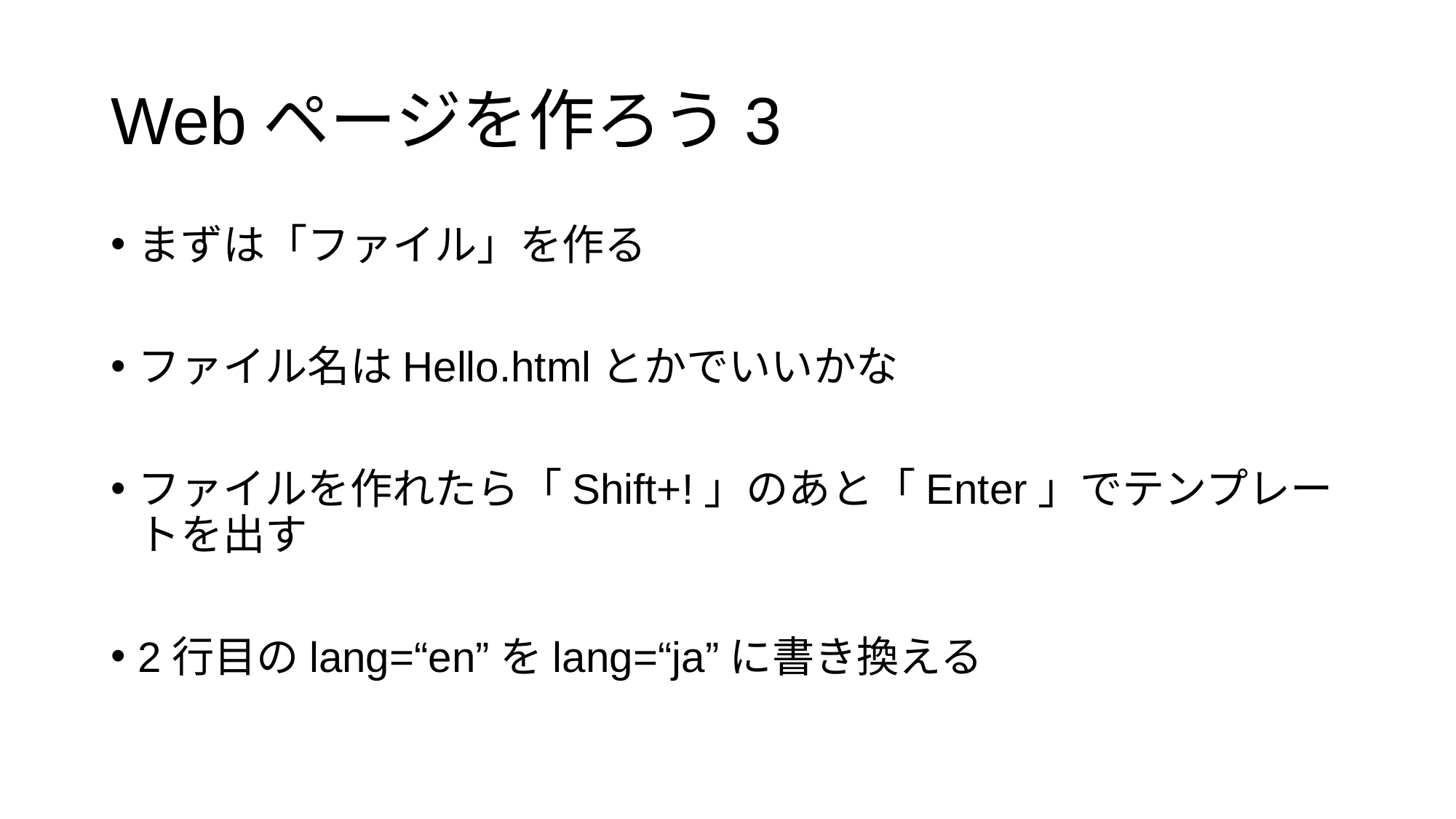

# Webページを作ろう3
まずは「ファイル」を作る

ファイル名はHello.htmlとかでいいかな

ファイルを作れたら「Shift+!」のあと「Enter」でテンプレートを出す

2行目のlang=“en”をlang=“ja”に書き換える